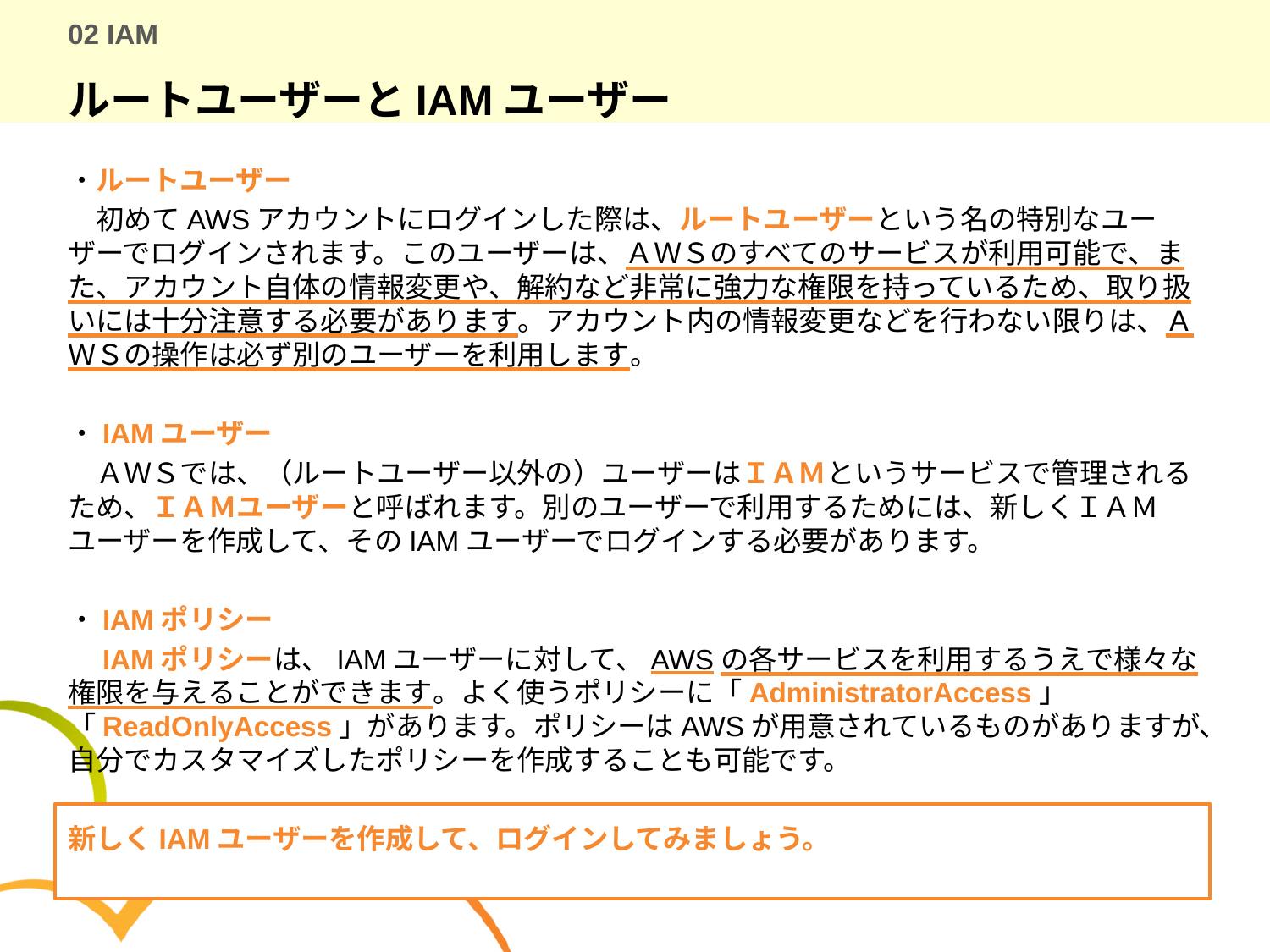

# 02 IAM
ルートユーザーとIAMユーザー
・ルートユーザー
　初めてAWSアカウントにログインした際は、ルートユーザーという名の特別なユーザーでログインされます。このユーザーは、ＡＷＳのすべてのサービスが利用可能で、また、アカウント自体の情報変更や、解約など非常に強力な権限を持っているため、取り扱いには十分注意する必要があります。アカウント内の情報変更などを行わない限りは、ＡＷＳの操作は必ず別のユーザーを利用します。

・IAMユーザー
　ＡＷＳでは、（ルートユーザー以外の）ユーザーはＩＡＭというサービスで管理されるため、ＩＡＭユーザーと呼ばれます。別のユーザーで利用するためには、新しくＩＡＭユーザーを作成して、そのIAMユーザーでログインする必要があります。

・IAMポリシー
　IAMポリシーは、IAMユーザーに対して、AWSの各サービスを利用するうえで様々な権限を与えることができます。よく使うポリシーに「AdministratorAccess」「ReadOnlyAccess」があります。ポリシーはAWSが用意されているものがありますが、自分でカスタマイズしたポリシーを作成することも可能です。

新しくIAMユーザーを作成して、ログインしてみましょう。